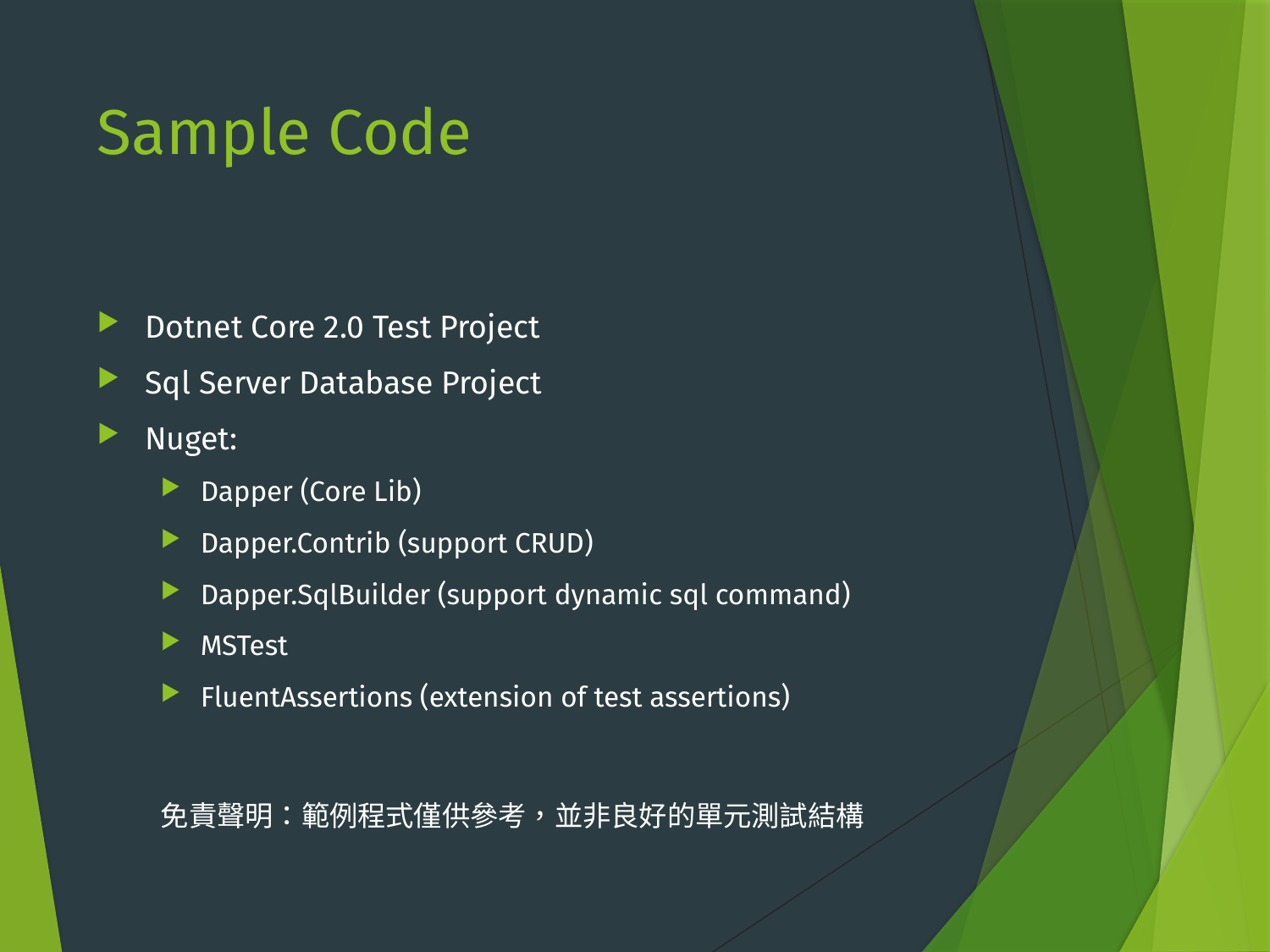

# Sample Code
Dotnet Core 2.0 Test Project
Sql Server Database Project
Nuget:
Dapper (Core Lib)
Dapper.Contrib (support CRUD)
Dapper.SqlBuilder (support dynamic sql command)
MSTest
FluentAssertions (extension of test assertions)
免責聲明：範例程式僅供參考，並非良好的單元測試結構